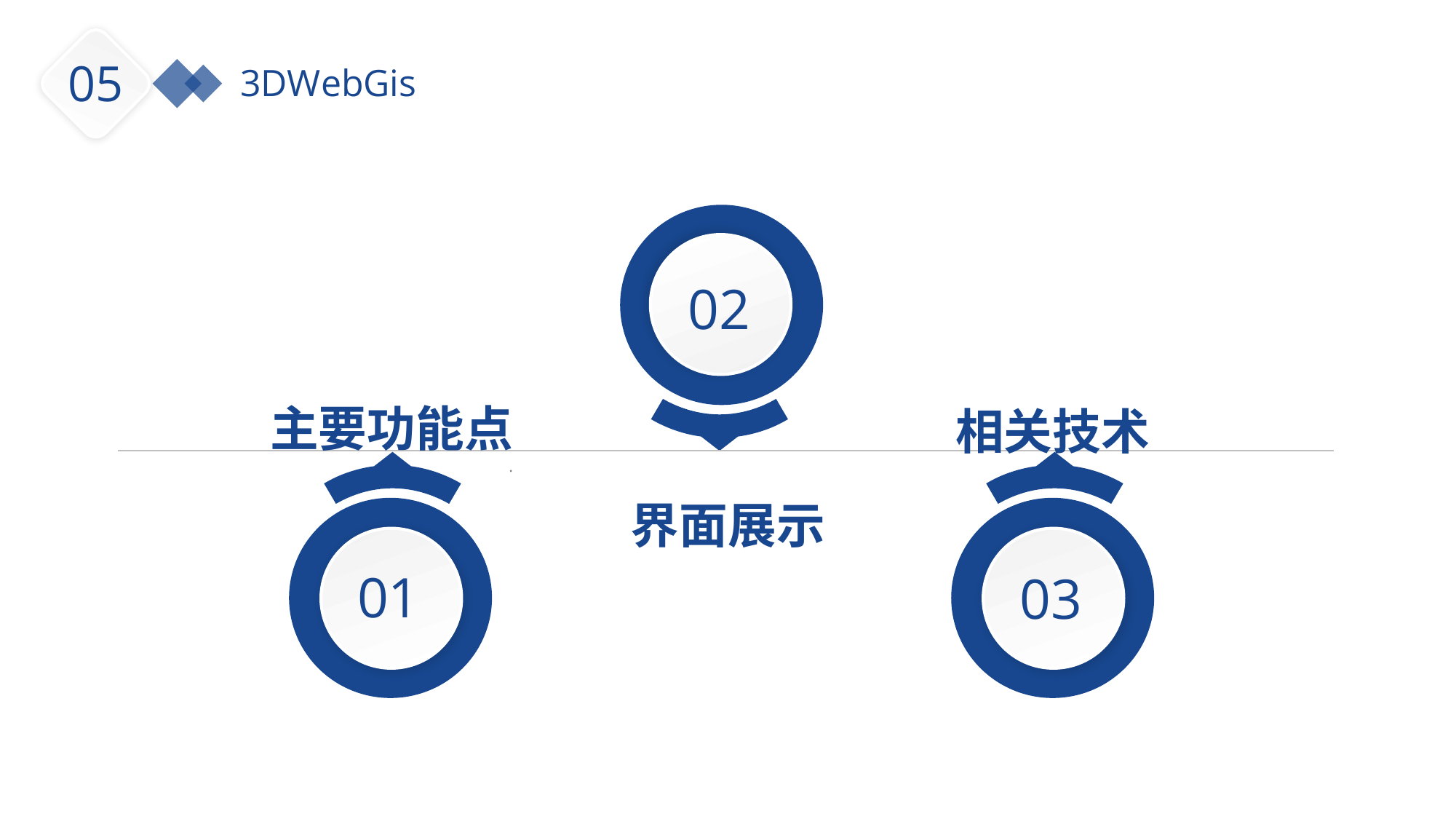

05
3DWebGis

02
主要功能点
.
相关技术
界面展示

01
03